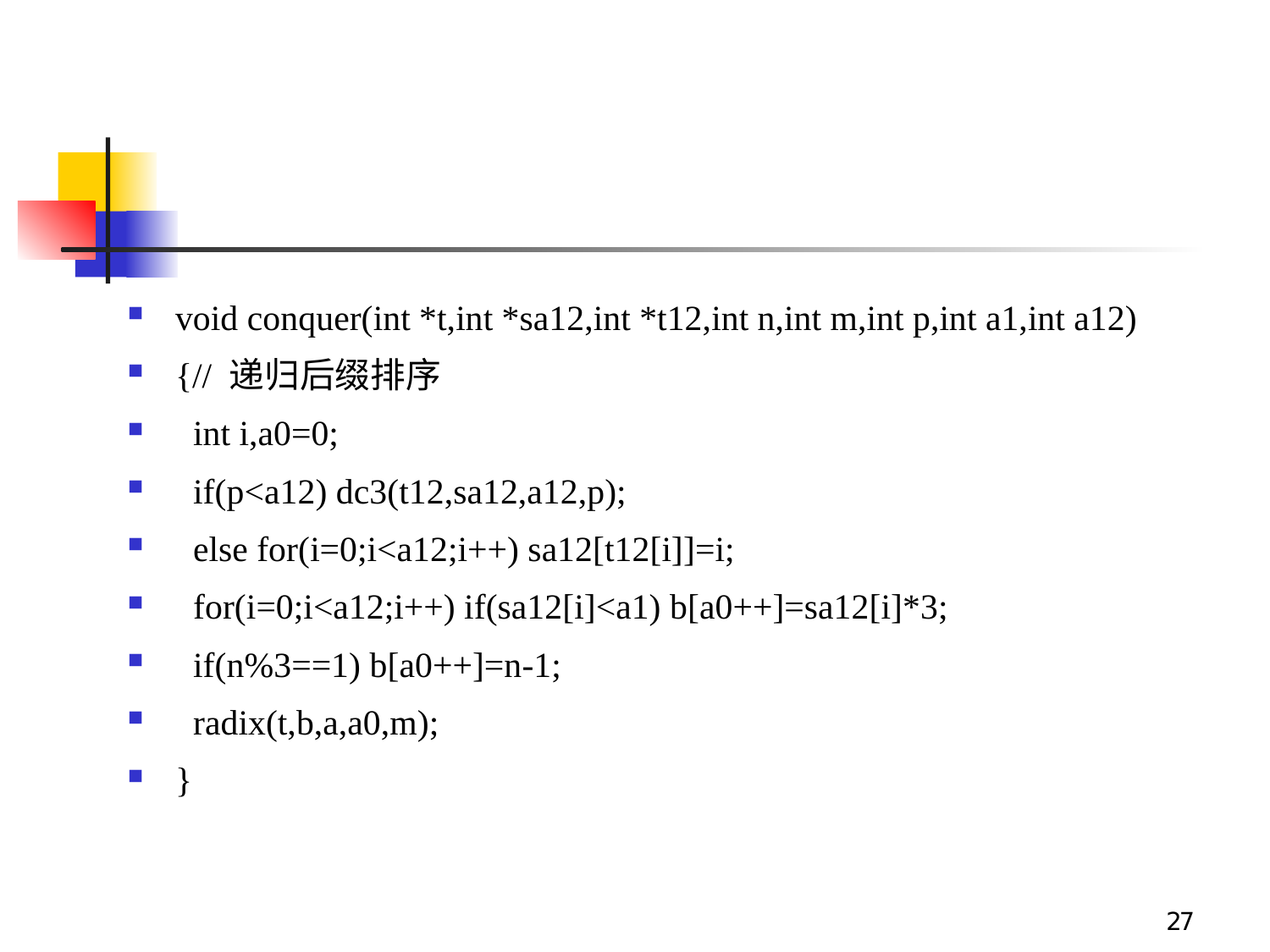

#
void conquer(int *t,int *sa12,int *t12,int n,int m,int p,int a1,int a12)
{// 递归后缀排序
  int i,a0=0;
  if(p<a12) dc3(t12,sa12,a12,p);
  else for(i=0;i<a12;i++) sa12[t12[i]]=i;
  for(i=0;i<a12;i++) if(sa12[i]<a1) b[a0++]=sa12[i]*3;
  if(n%3==1) b[a0++]=n-1;
  radix(t,b,a,a0,m);
}

27